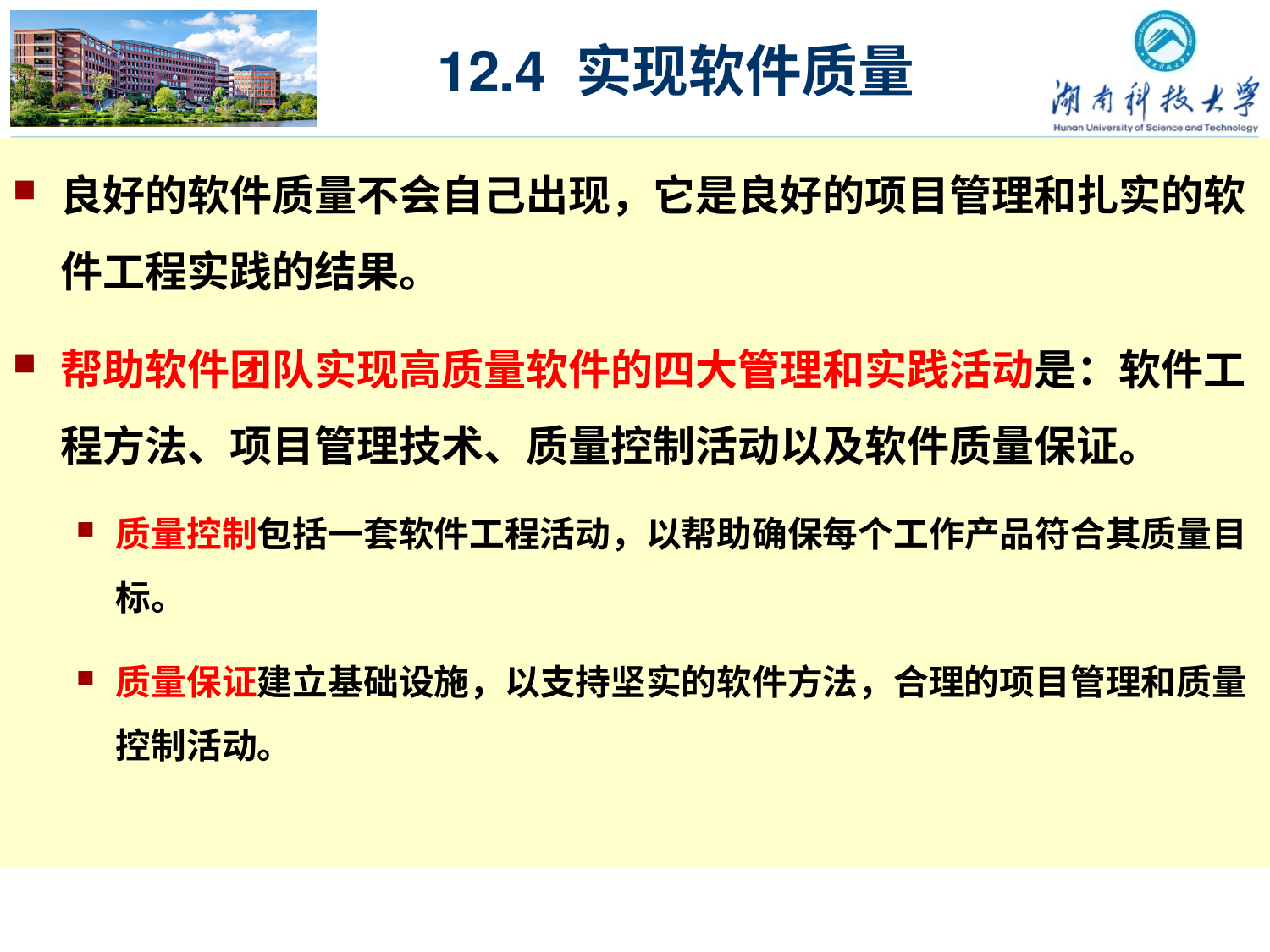

12.4 实现软件质量
良好的软件质量不会自己出现，它是良好的项目管理和扎实的软件工程实践的结果。
帮助软件团队实现高质量软件的四大管理和实践活动是：软件工程方法、项目管理技术、质量控制活动以及软件质量保证。
质量控制包括一套软件工程活动，以帮助确保每个工作产品符合其质量目标。
质量保证建立基础设施，以支持坚实的软件方法，合理的项目管理和质量控制活动。
10